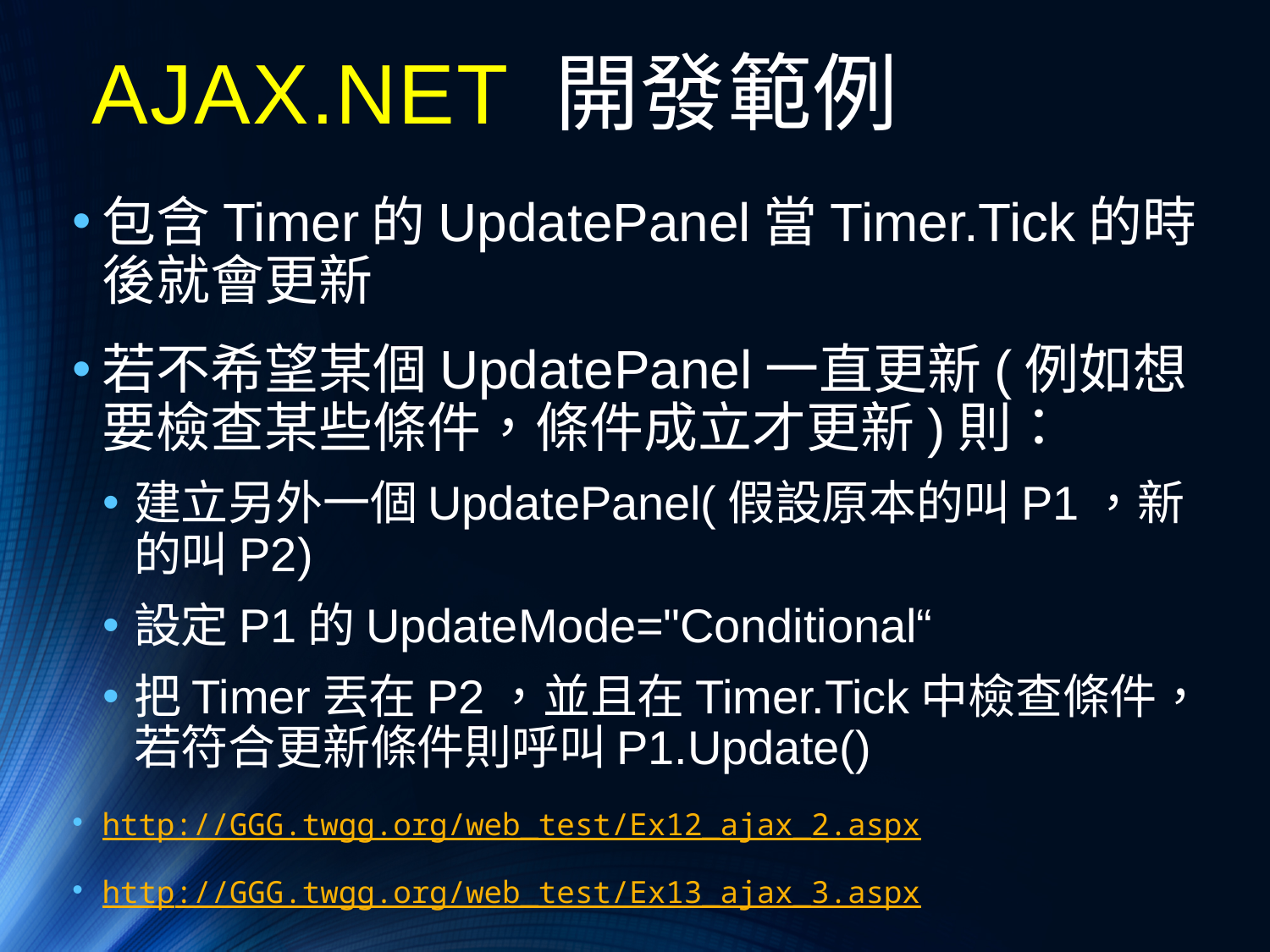

# AJAX.NET 開發範例
包含Timer的UpdatePanel當Timer.Tick的時後就會更新
若不希望某個UpdatePanel一直更新(例如想要檢查某些條件，條件成立才更新)則：
建立另外一個UpdatePanel(假設原本的叫P1，新的叫P2)
設定P1的UpdateMode="Conditional“
把Timer丟在P2，並且在Timer.Tick中檢查條件，若符合更新條件則呼叫P1.Update()
http://GGG.twgg.org/web_test/Ex12_ajax_2.aspx
http://GGG.twgg.org/web_test/Ex13_ajax_3.aspx